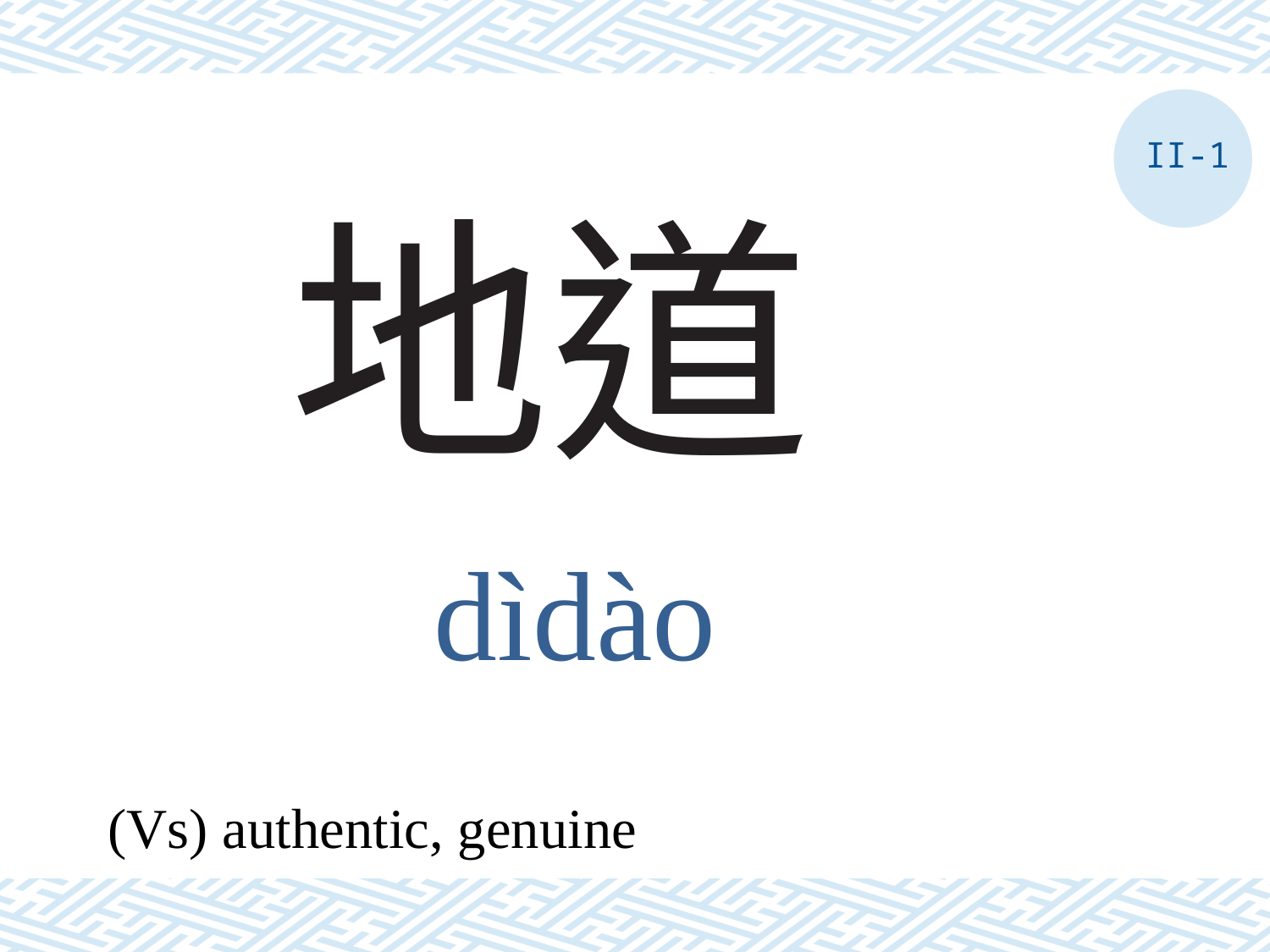

II-1

# 地道
dìdào
(Vs) authentic, genuine